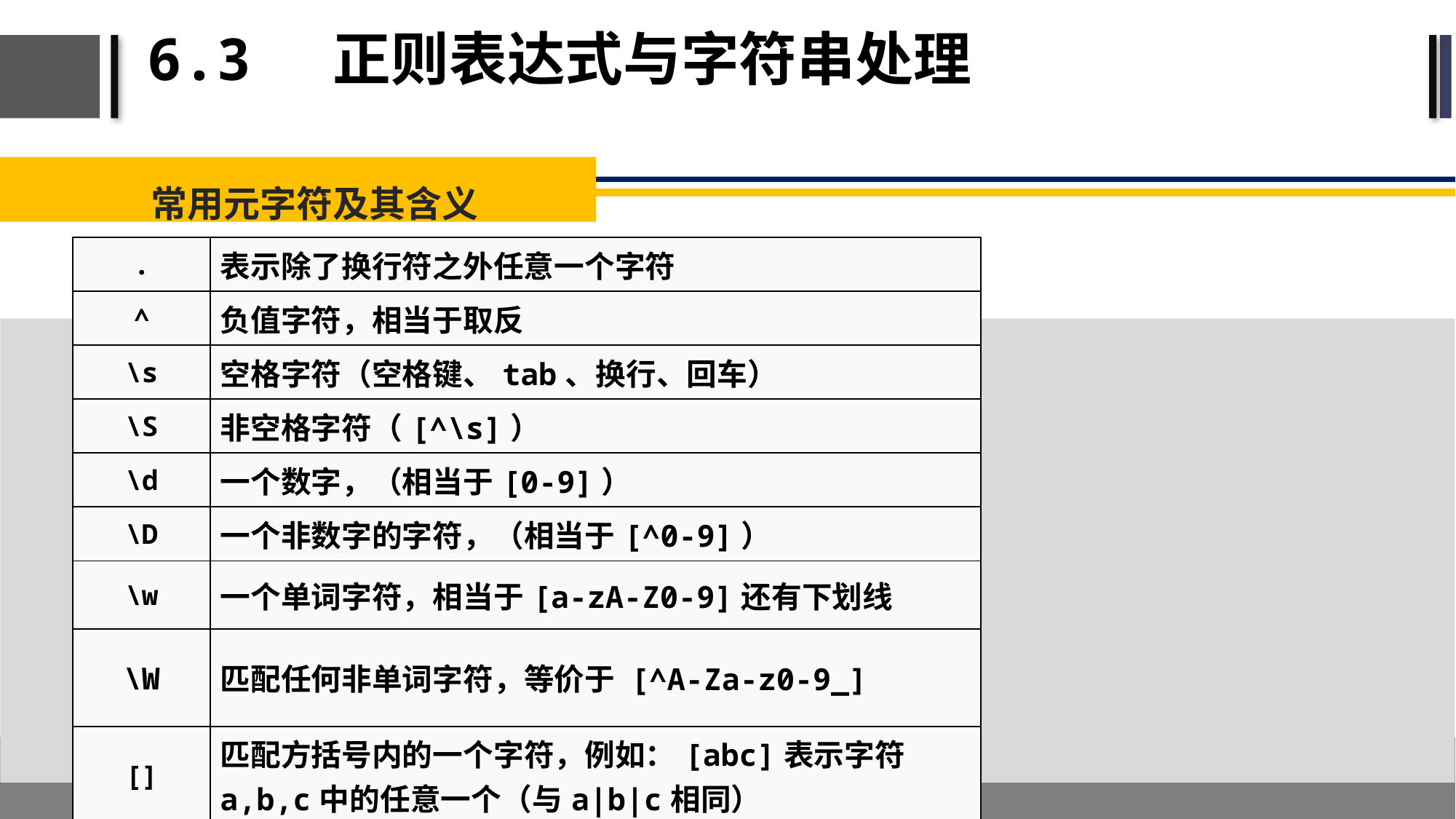

# 6.3  正则表达式与字符串处理
常用元字符及其含义

| . | 表示除了换行符之外任意一个字符 |
| --- | --- |
| ^ | 负值字符，相当于取反 |
| \s | 空格字符（空格键、tab、换行、回车） |
| \S | 非空格字符（[^\s]） |
| \d | 一个数字，（相当于[0-9]） |
| \D | 一个非数字的字符，（相当于[^0-9]） |
| \w | 一个单词字符，相当于[a-zA-Z0-9]还有下划线 |
| \W | 匹配任何非单词字符，等价于 [^A-Za-z0-9\_] |
| [] | 匹配方括号内的一个字符，例如：[abc]表示字符a,b,c中的任意一个（与a|b|c相同） |